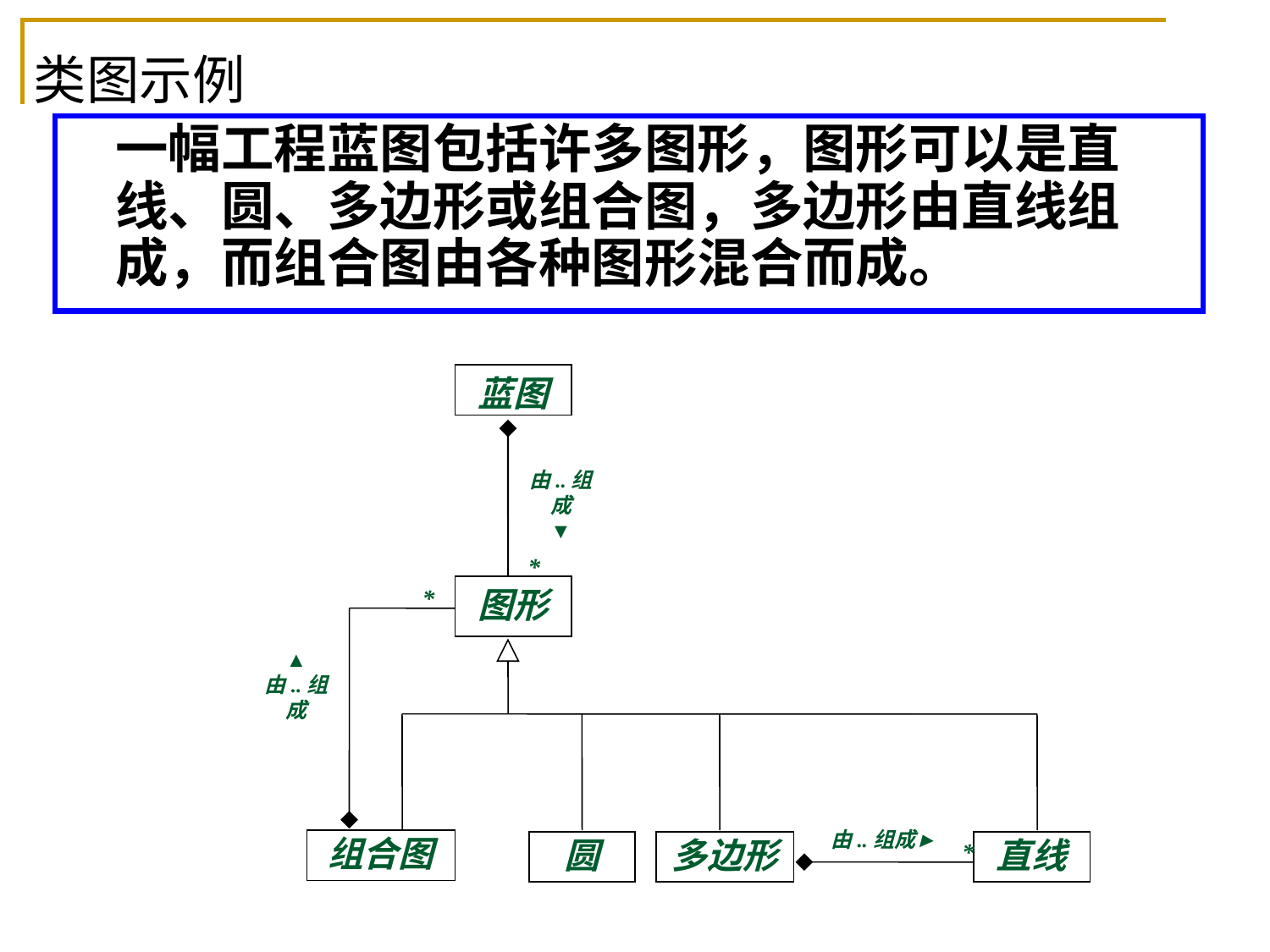

# 类图示例
	一幅工程蓝图包括许多图形，图形可以是直线、圆、多边形或组合图，多边形由直线组成，而组合图由各种图形混合而成。
蓝图
图形
组合图
圆
多边形
直线

由..组成
▼
*
*

▲
由..组成

由..组成►
*